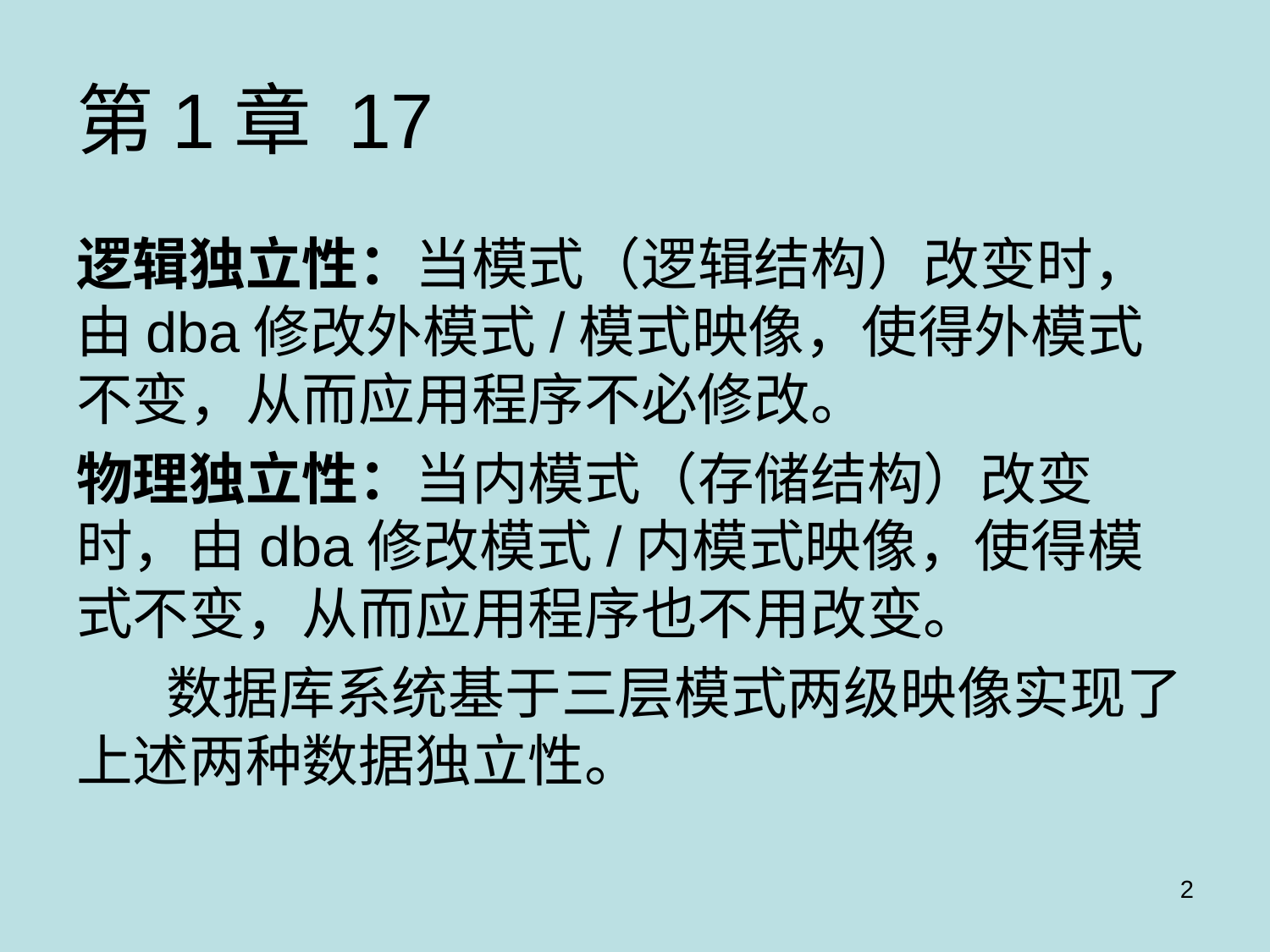

# 第1章 17
逻辑独立性：当模式（逻辑结构）改变时，由dba修改外模式/模式映像，使得外模式不变，从而应用程序不必修改。
物理独立性：当内模式（存储结构）改变时，由dba修改模式/内模式映像，使得模式不变，从而应用程序也不用改变。
      数据库系统基于三层模式两级映像实现了上述两种数据独立性。
2